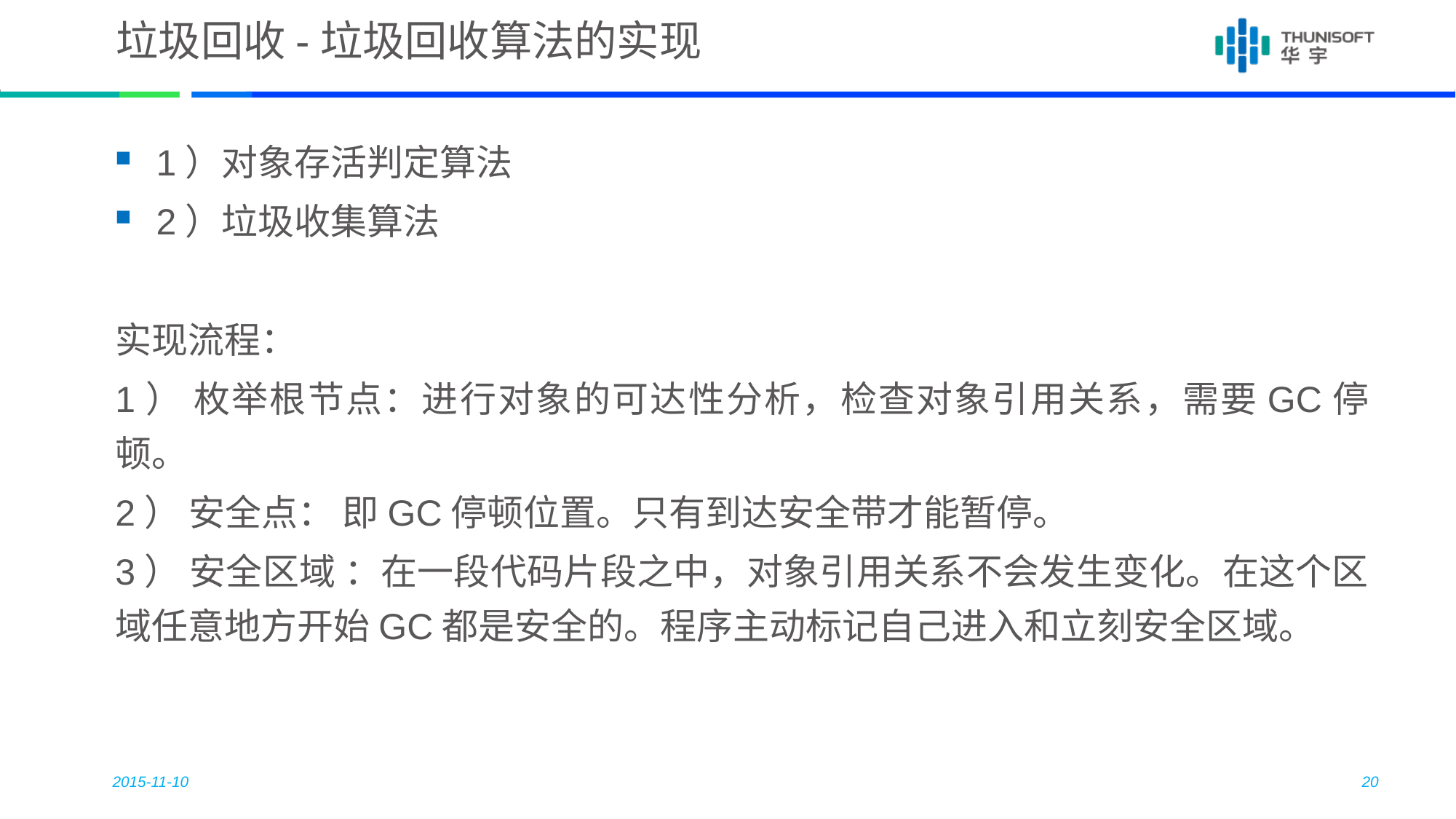

# 垃圾回收-垃圾回收算法的实现
1）对象存活判定算法
2）垃圾收集算法

实现流程：
1） 枚举根节点：进行对象的可达性分析，检查对象引用关系，需要GC停顿。
2） 安全点： 即GC停顿位置。只有到达安全带才能暂停。
3） 安全区域 ：在一段代码片段之中，对象引用关系不会发生变化。在这个区域任意地方开始GC都是安全的。程序主动标记自己进入和立刻安全区域。
2015-11-10
20